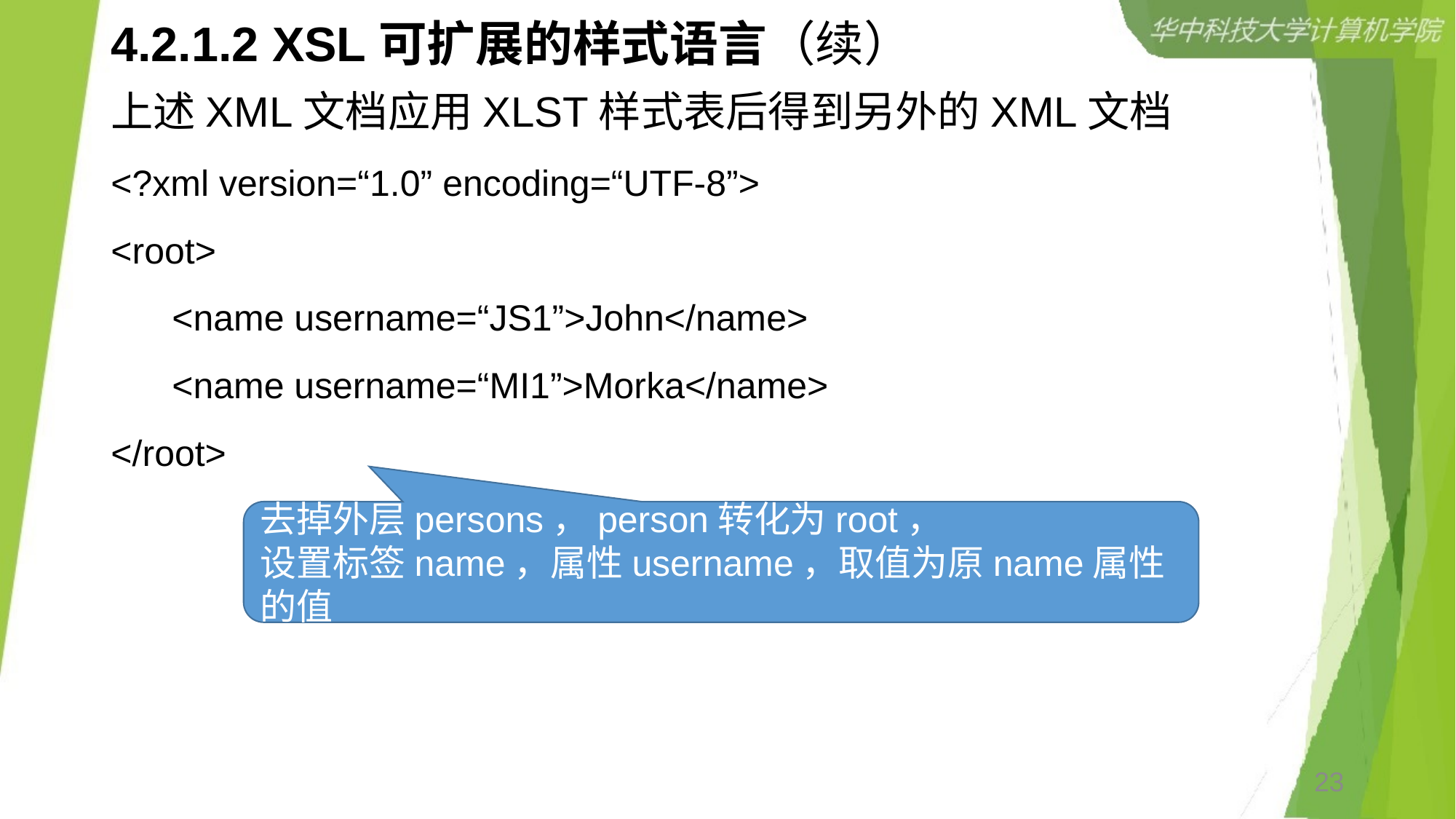

# 4.2.1.2 XSL可扩展的样式语言（续）
上述XML文档应用XLST样式表后得到另外的XML文档
<?xml version=“1.0” encoding=“UTF-8”>
<root>
      <name username=“JS1”>John</name>
      <name username=“MI1”>Morka</name>
</root>
去掉外层persons，person转化为root，
设置标签name，属性username，取值为原name属性的值
23